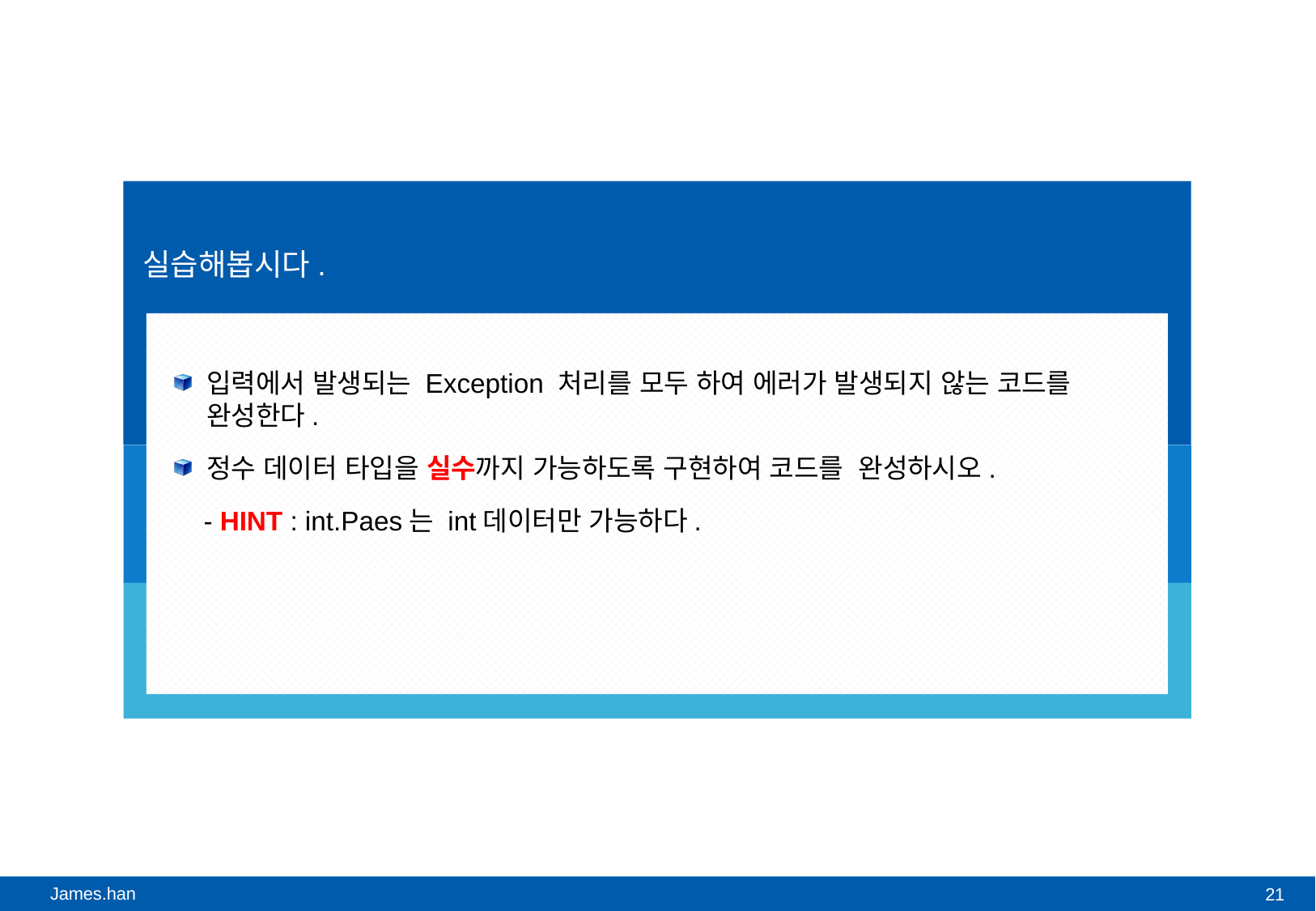

입력에서 발생되는 Exception 처리를 모두 하여 에러가 발생되지 않는 코드를 완성한다.
정수 데이터 타입을 실수까지 가능하도록 구현하여 코드를  완성하시오.
    - HINT : int.Paes는 int데이터만 가능하다.

21